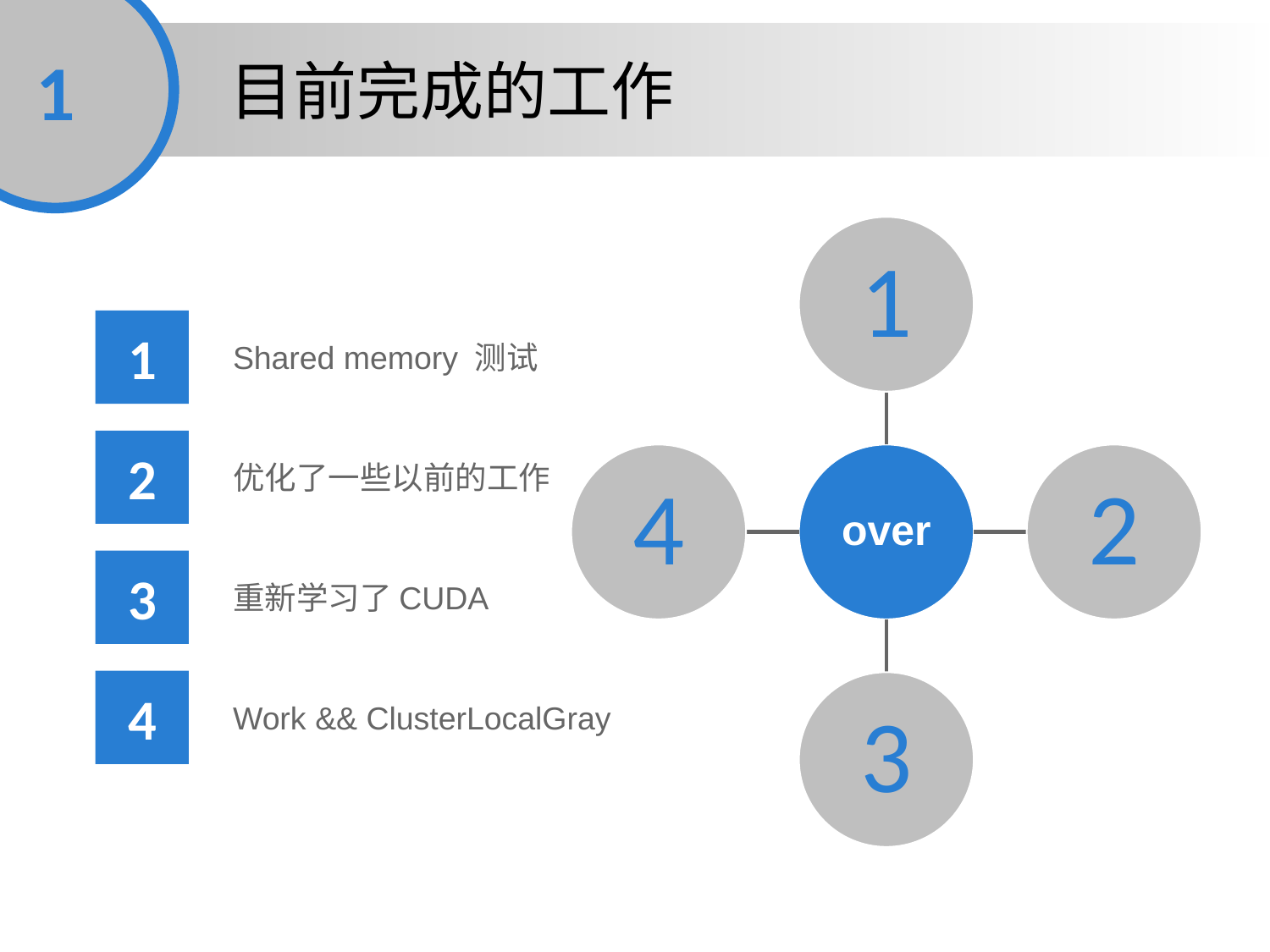

1

目前完成的工作
1
1
Shared memory 测试

2
4
over
2
优化了一些以前的工作

3
重新学习了CUDA

4
3
Work && ClusterLocalGray